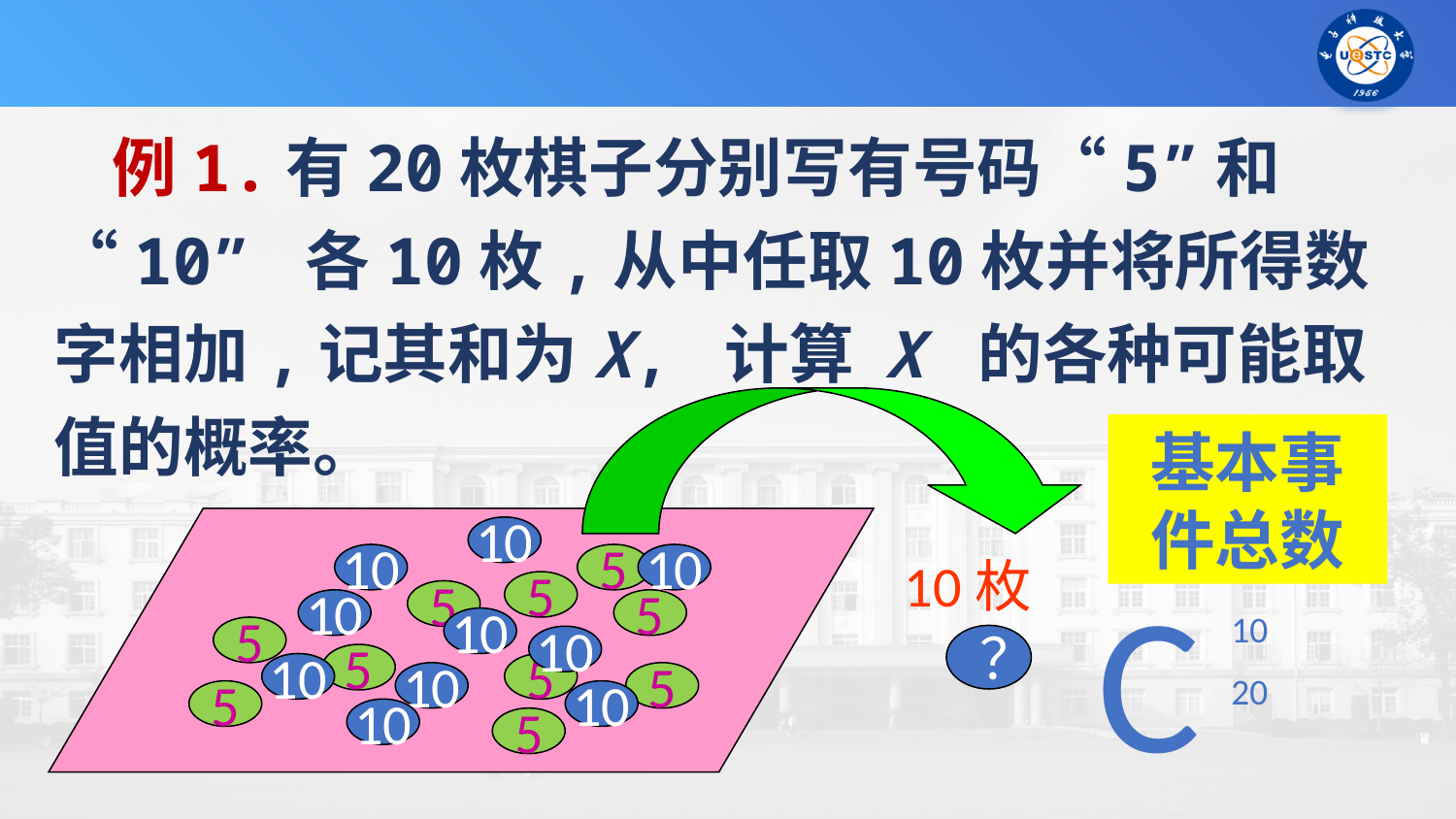

例1.有20枚棋子分别写有号码“5”和“10” 各10枚,从中任取10枚并将所得数字相加,记其和为X, 计算 X 的各种可能取值的概率。

基本事件总数

10
10
5
10
5
5
10
5
10
5
10
5
10
5
10
5
5
10
10
5
10枚
C
10
20
  ？
2023/9/10
5